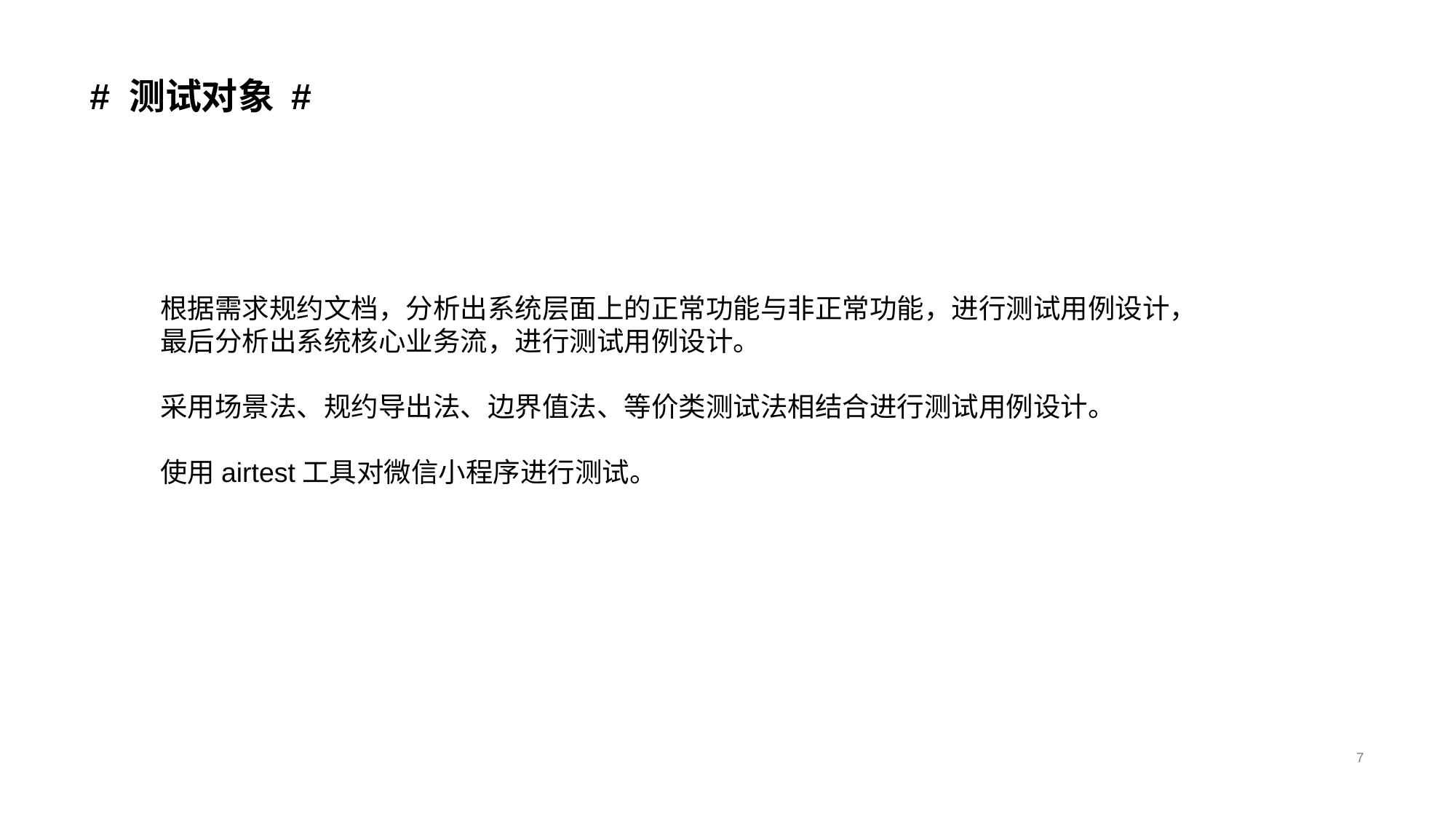

# # 测试对象 #

根据需求规约文档，分析出系统层面上的正常功能与非正常功能，进行测试用例设计，最后分析出系统核心业务流，进行测试用例设计。

采用场景法、规约导出法、边界值法、等价类测试法相结合进行测试用例设计。

使用airtest工具对微信小程序进行测试。

7